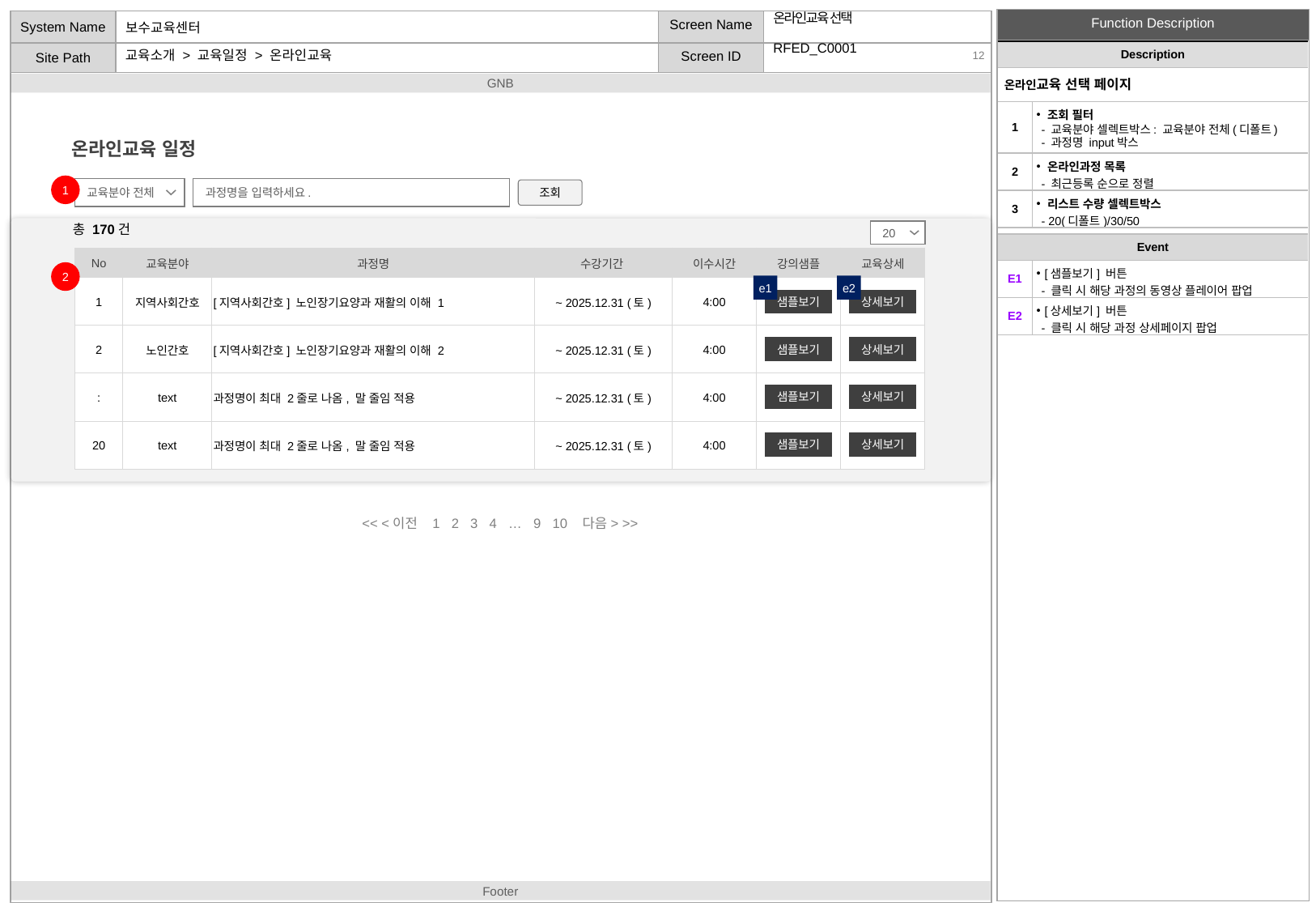

온라인교육 선택
| Description |  |
| --- | --- |
| 온라인교육 선택 페이지 |  |
| 1 | 조회 필터 - 교육분야 셀렉트박스: 교육분야 전체(디폴트) - 과정명 input박스 |
| 2 | 온라인과정 목록 - 최근등록 순으로 정렬 |
| 3 | 리스트 수량 셀렉트박스 - 20(디폴트)/30/50 |
RFED_C0001
# 교육소개 > 교육일정 > 온라인교육
온라인교육 일정
1
교육분야 전체

과정명을 입력하세요.
조회
총 170건

20

| Event |  |
| --- | --- |
| E1 | [샘플보기] 버튼 - 클릭 시 해당 과정의 동영상 플레이어 팝업 |
| E2 | [상세보기] 버튼 - 클릭 시 해당 과정 상세페이지 팝업 |
| No | 교육분야 | 과정명 | 수강기간 | 이수시간 | 강의샘플 | 교육상세 |
| --- | --- | --- | --- | --- | --- | --- |
| 1 | 지역사회간호 | [지역사회간호] 노인장기요양과 재활의 이해 1 | ~ 2025.12.31 (토) | 4:00 |  |  |
| 2 | 노인간호 | [지역사회간호] 노인장기요양과 재활의 이해 2 | ~ 2025.12.31 (토) | 4:00 |  |  |
| : | text | 과정명이 최대 2줄로 나옴, 말 줄임 적용 | ~ 2025.12.31 (토) | 4:00 |  |  |
| 20 | text | 과정명이 최대 2줄로 나옴, 말 줄임 적용 | ~ 2025.12.31 (토) | 4:00 |  |  |
2
e1
e2
샘플보기
상세보기
샘플보기
상세보기
샘플보기
상세보기
샘플보기
상세보기
<< <이전   1   2   3   4   …   9   10   다음> >>